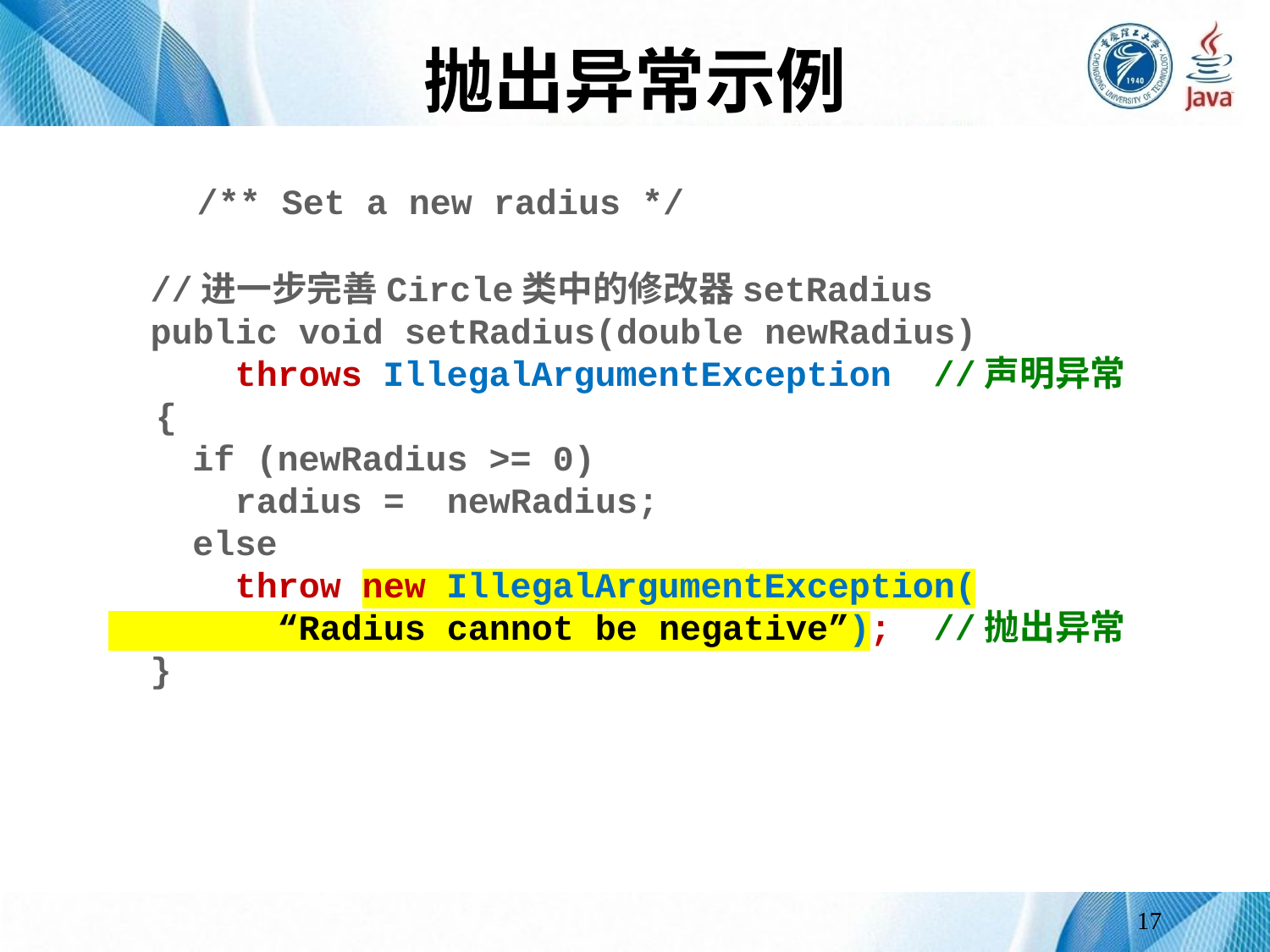

# 抛出异常示例
   /** Set a new radius */

  //进一步完善Circle类中的修改器setRadius
  public void setRadius(double newRadius)
      throws IllegalArgumentException  //声明异常
	{
    if (newRadius >= 0)
      radius =  newRadius;
    else
      throw new IllegalArgumentException(
        “Radius cannot be negative”);  //抛出异常
  }
17